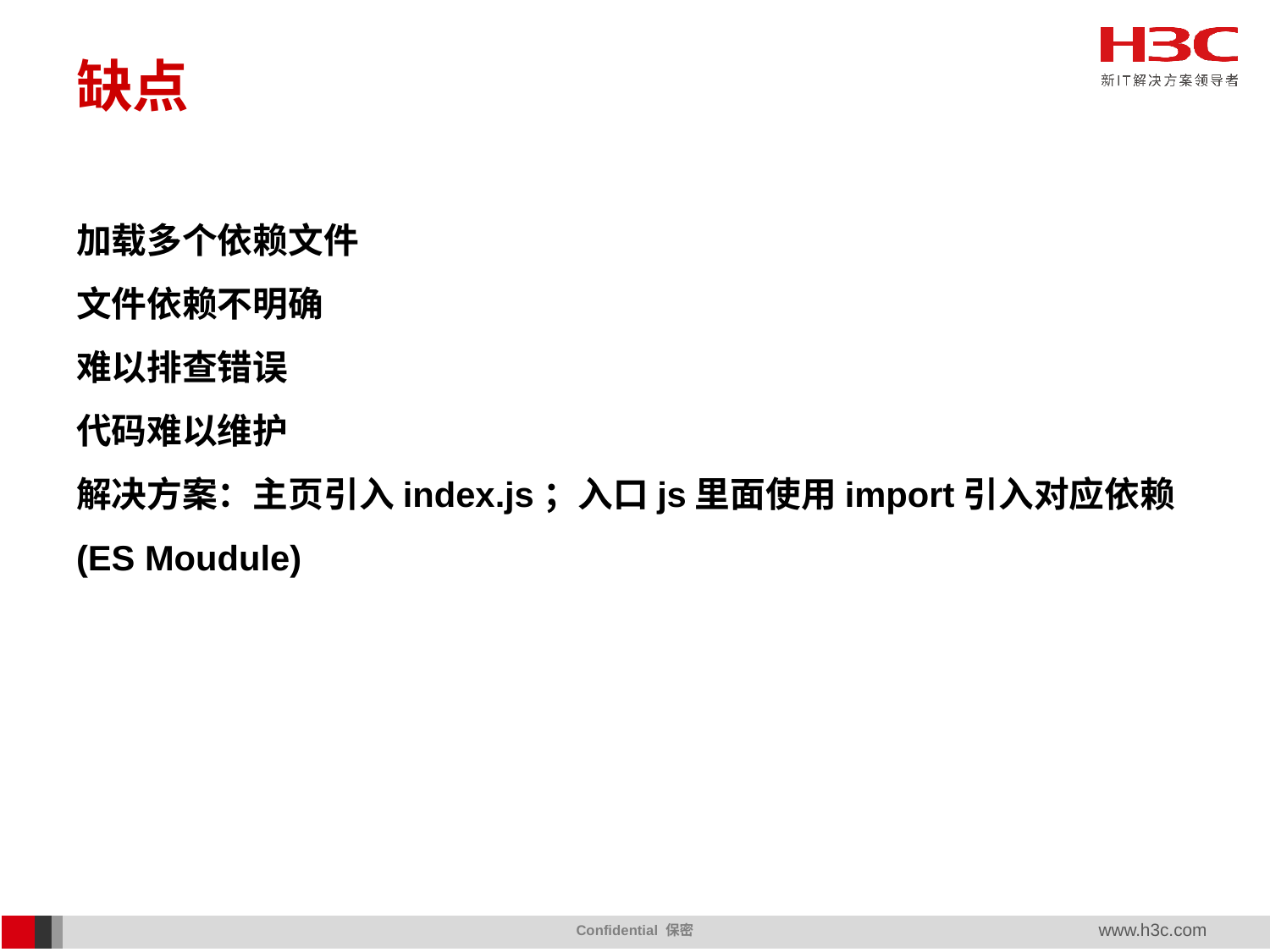

# 缺点
加载多个依赖文件
文件依赖不明确
难以排查错误
代码难以维护
解决方案：主页引入index.js；入口js里面使用import引入对应依赖(ES Moudule)